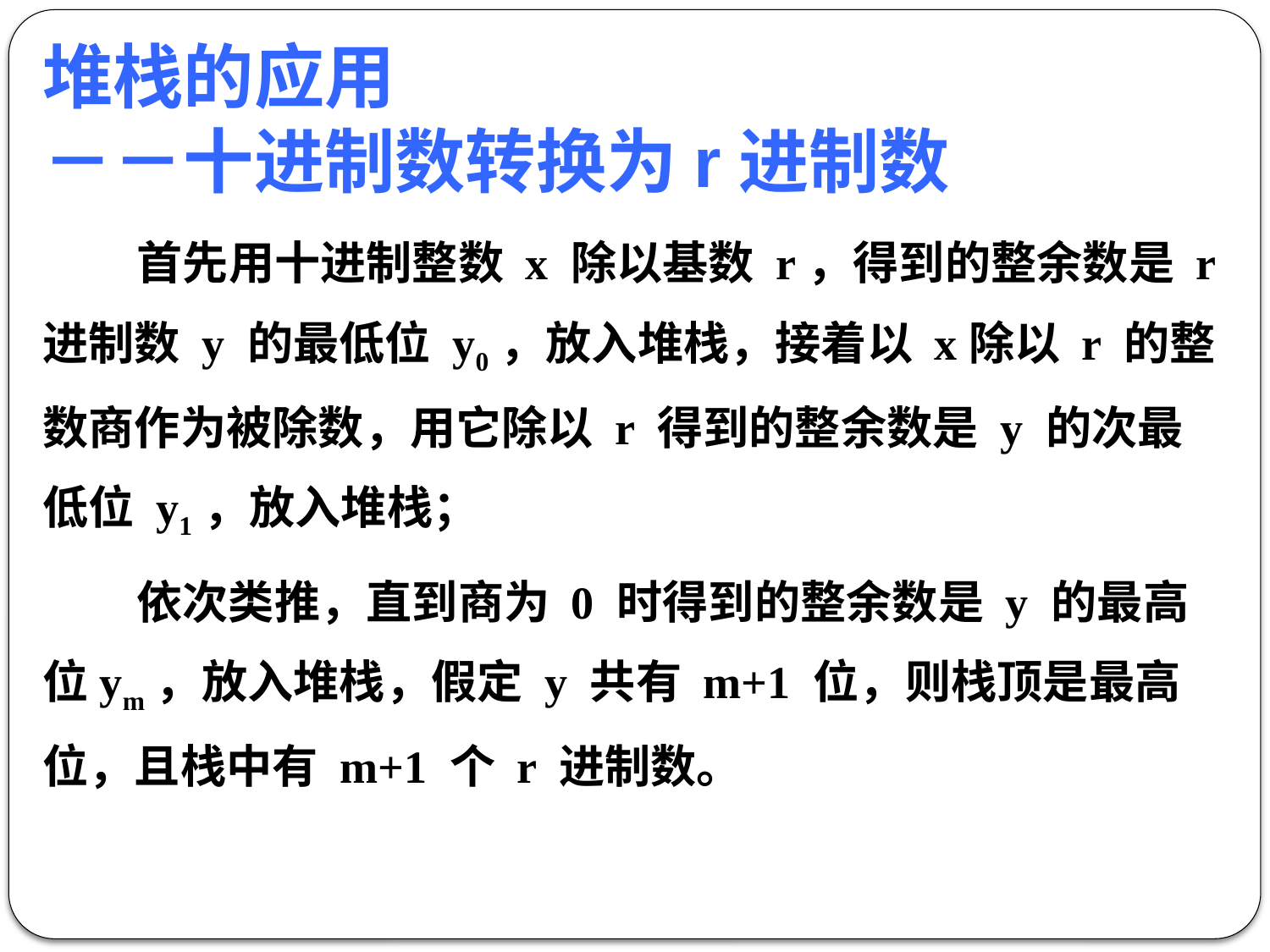

堆栈的应用
－－十进制数转换为r进制数
        首先用十进制整数 x 除以基数 r，得到的整余数是 r 进制数 y 的最低位 y0，放入堆栈，接着以 x除以 r 的整数商作为被除数，用它除以 r 得到的整余数是 y 的次最低位 y1，放入堆栈；
        依次类推，直到商为 0 时得到的整余数是 y 的最高位ym，放入堆栈，假定 y 共有 m+1 位，则栈顶是最高位，且栈中有 m+1 个 r 进制数。